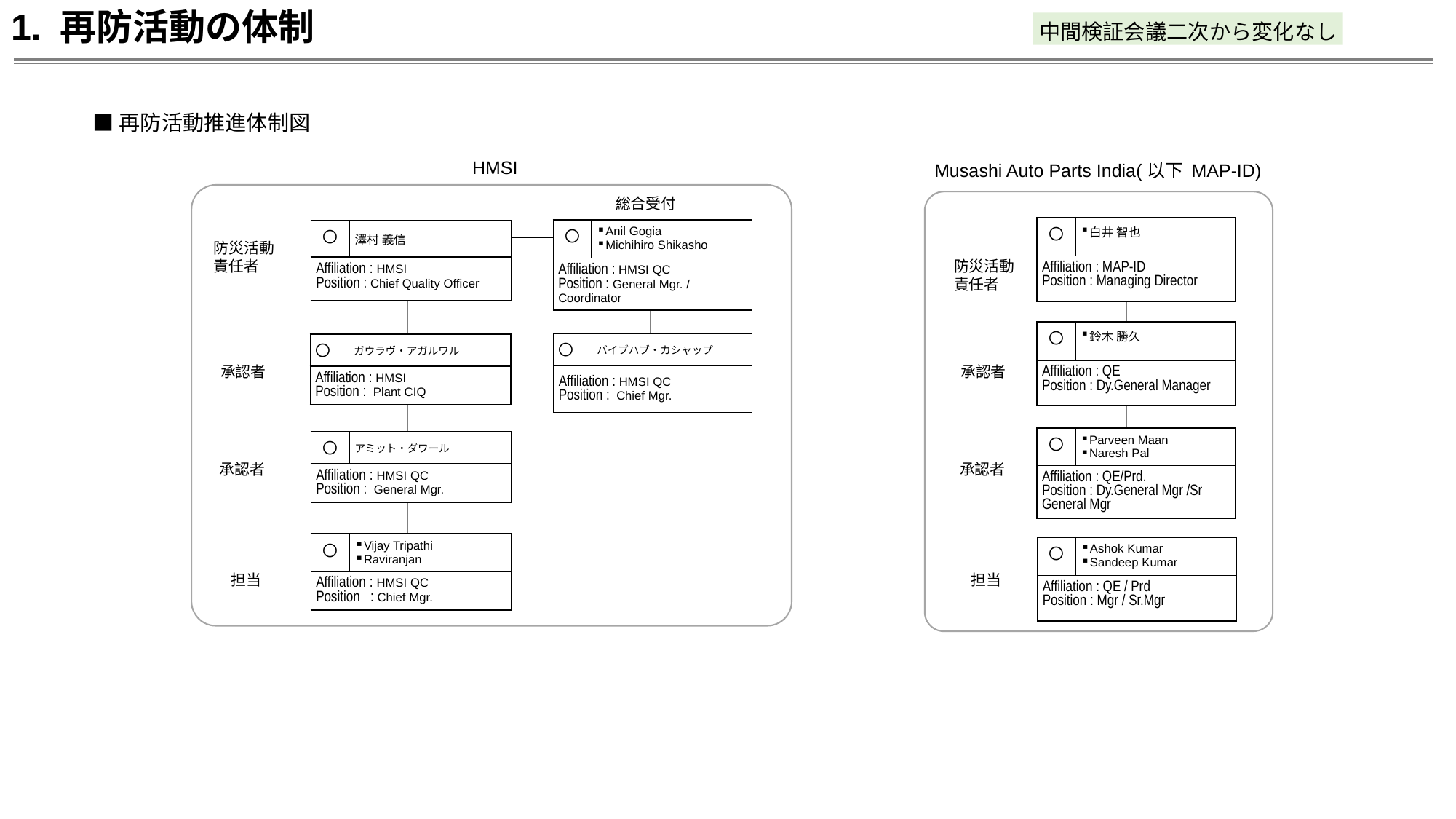

1. 再防活動の体制
1
中間検証会議二次から変化なし
■再防活動推進体制図
HMSI
Musashi Auto Parts India(以下 MAP-ID)

総合受付

| 〇 | 白井 智也 |
| --- | --- |
| Affiliation : MAP-ID Position : Managing Director |  |
| 〇 | Anil Gogia Michihiro Shikasho |
| --- | --- |
| Affiliation : HMSI QC Position : General Mgr. / Coordinator |  |
| 〇 | 澤村 義信 |
| --- | --- |
| Affiliation : HMSI Position : Chief Quality Officer |  |
防災活動責任者

防災活動責任者

| 〇 | 鈴木 勝久 |
| --- | --- |
| Affiliation : QE Position : Dy.General Manager |  |
| 〇 | バイブハブ・カシャップ |
| --- | --- |
| Affiliation : HMSI QC Position : Chief Mgr. |  |
| 〇 | ガウラヴ・アガルワル |
| --- | --- |
| Affiliation : HMSI Position : Plant CIQ |  |
承認者
承認者
| 〇 | Parveen Maan Naresh Pal |
| --- | --- |
| Affiliation : QE/Prd. Position : Dy.General Mgr /Sr General Mgr |  |
| 〇 | アミット・ダワール |
| --- | --- |
| Affiliation : HMSI QC Position : General Mgr. |  |
承認者
承認者
| 〇 | Vijay Tripathi Raviranjan |
| --- | --- |
| Affiliation : HMSI QC Position : Chief Mgr. |  |
| 〇 | Ashok Kumar Sandeep Kumar |
| --- | --- |
| Affiliation : QE / Prd Position : Mgr / Sr.Mgr |  |
担当
担当